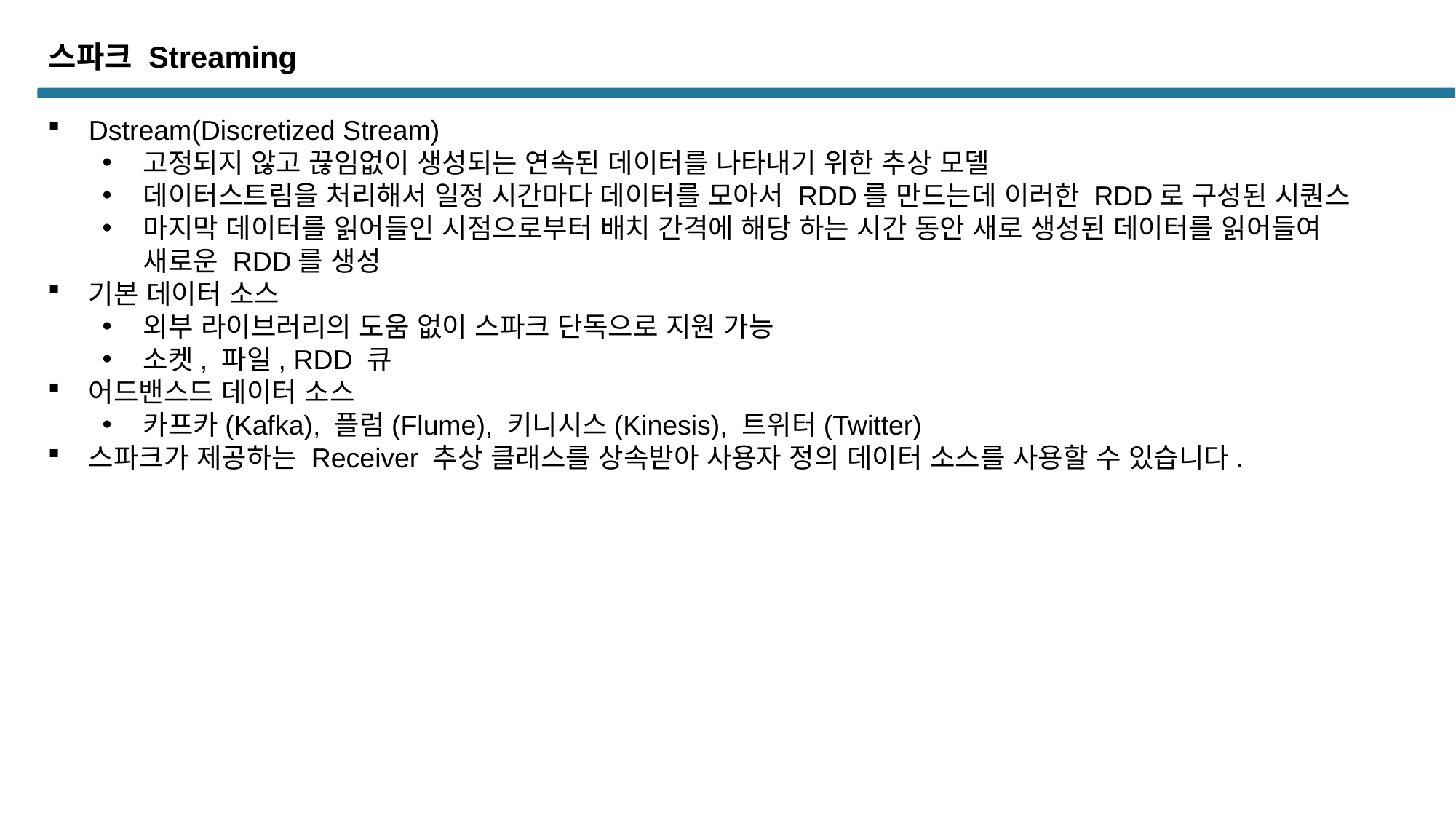

스파크 Streaming
Dstream(Discretized Stream)
고정되지 않고 끊임없이 생성되는 연속된 데이터를 나타내기 위한 추상 모델
데이터스트림을 처리해서 일정 시간마다 데이터를 모아서 RDD를 만드는데 이러한 RDD로 구성된 시퀀스
마지막 데이터를 읽어들인 시점으로부터 배치 간격에 해당 하는 시간 동안 새로 생성된 데이터를 읽어들여 새로운 RDD를 생성
기본 데이터 소스
외부 라이브러리의 도움 없이 스파크 단독으로 지원 가능
소켓, 파일, RDD 큐
어드밴스드 데이터 소스
카프카(Kafka), 플럼(Flume), 키니시스(Kinesis), 트위터(Twitter)
스파크가 제공하는 Receiver 추상 클래스를 상속받아 사용자 정의 데이터 소스를 사용할 수 있습니다.